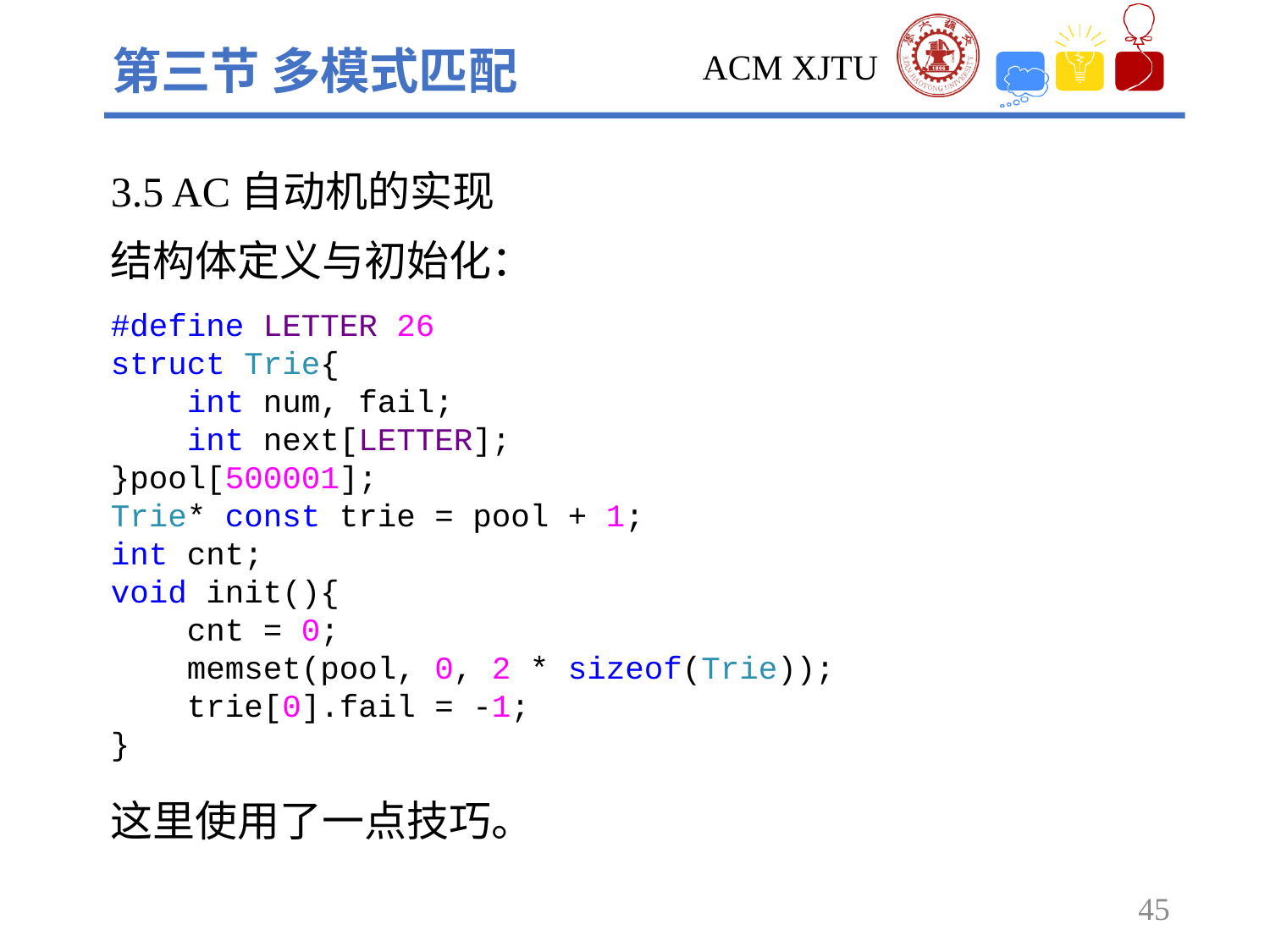

第三节 多模式匹配
3.5 AC自动机的实现
结构体定义与初始化：
#define LETTER 26
struct Trie{
    int num, fail;
    int next[LETTER];
}pool[500001];
Trie* const trie = pool + 1;
int cnt;
void init(){
    cnt = 0;
    memset(pool, 0, 2 * sizeof(Trie));
    trie[0].fail = -1;
}
这里使用了一点技巧。
45